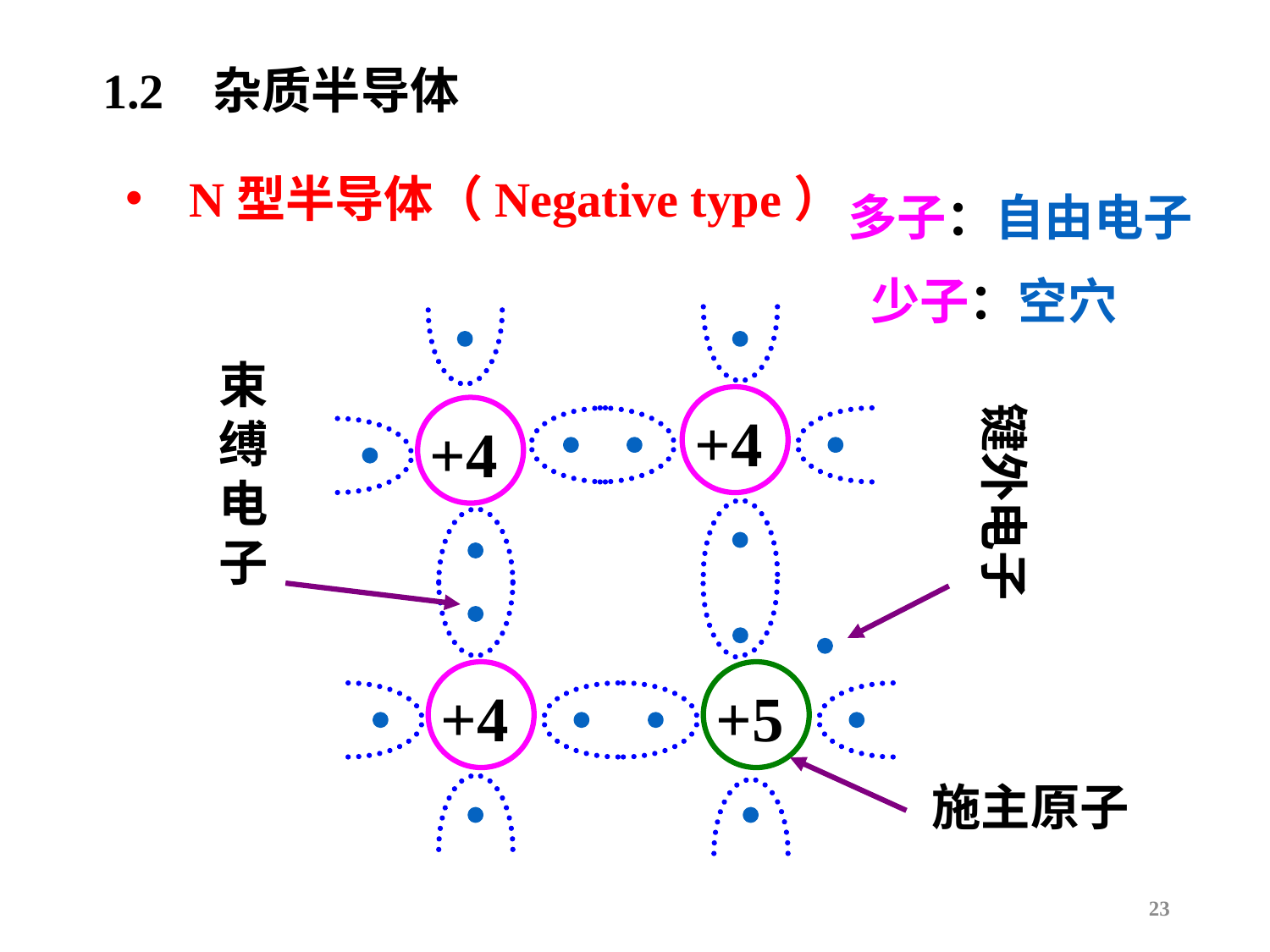

1.2   杂质半导体
N型半导体（Negative type）
多子：自由电子
 少子：空穴

束缚电子

键外电子

+4
+4

+4
+5

施主原子

23